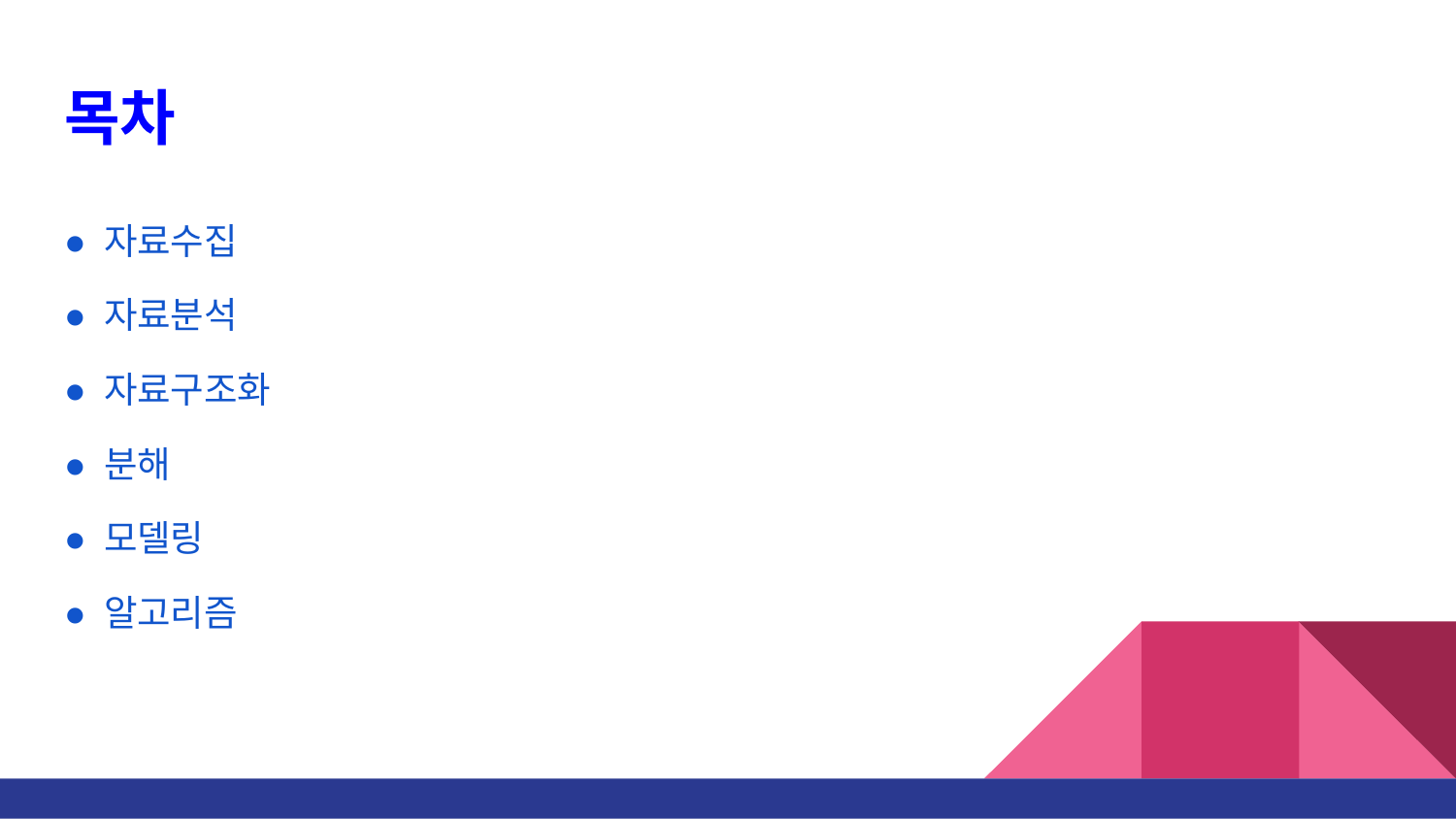

# 목차
● 자료수집
● 자료분석
● 자료구조화
● 분해
● 모델링
● 알고리즘